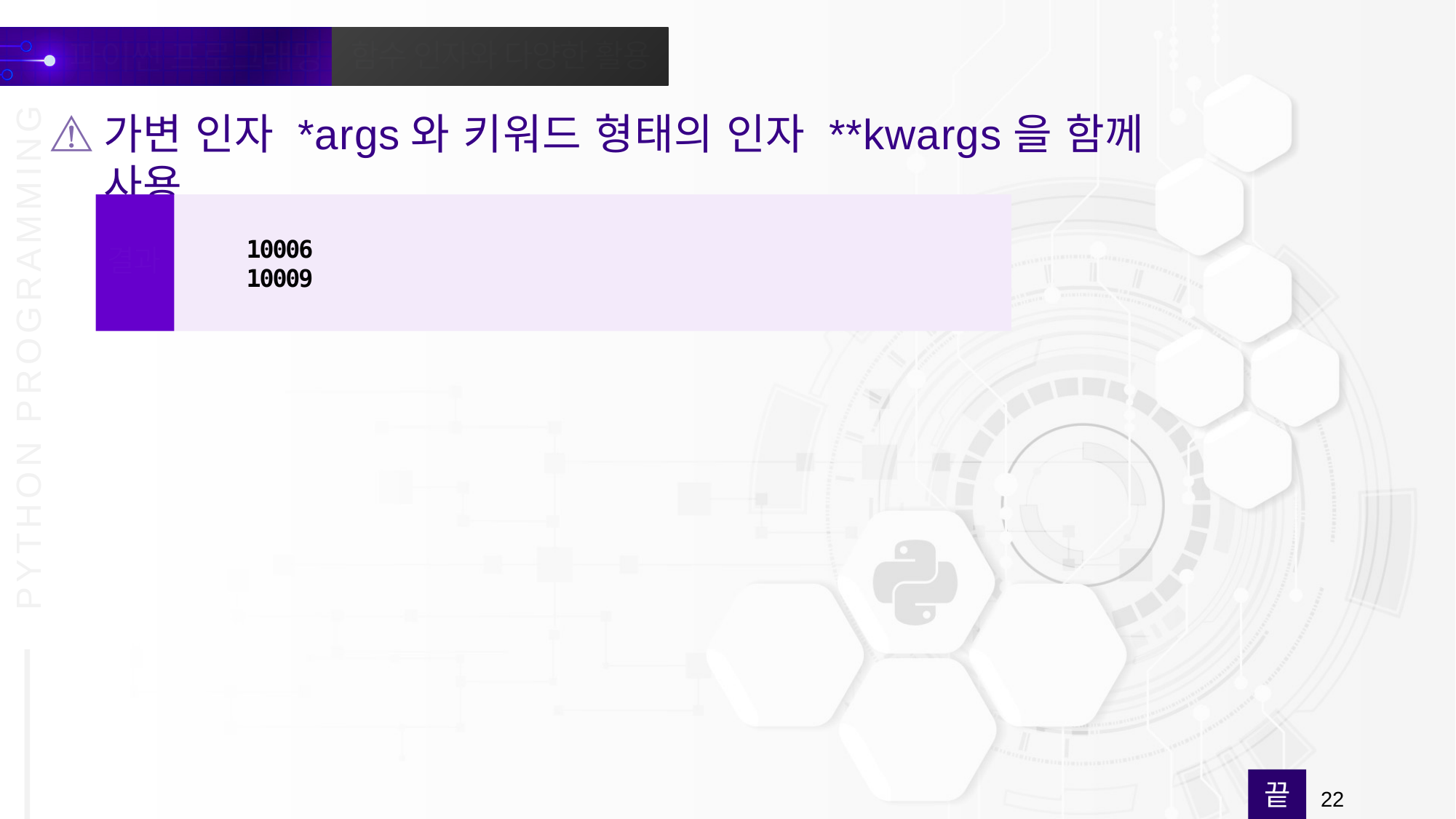

가변 인자 *args와 키워드 형태의 인자 **kwargs을 함께 사용

10006
10009
결과
끝
22